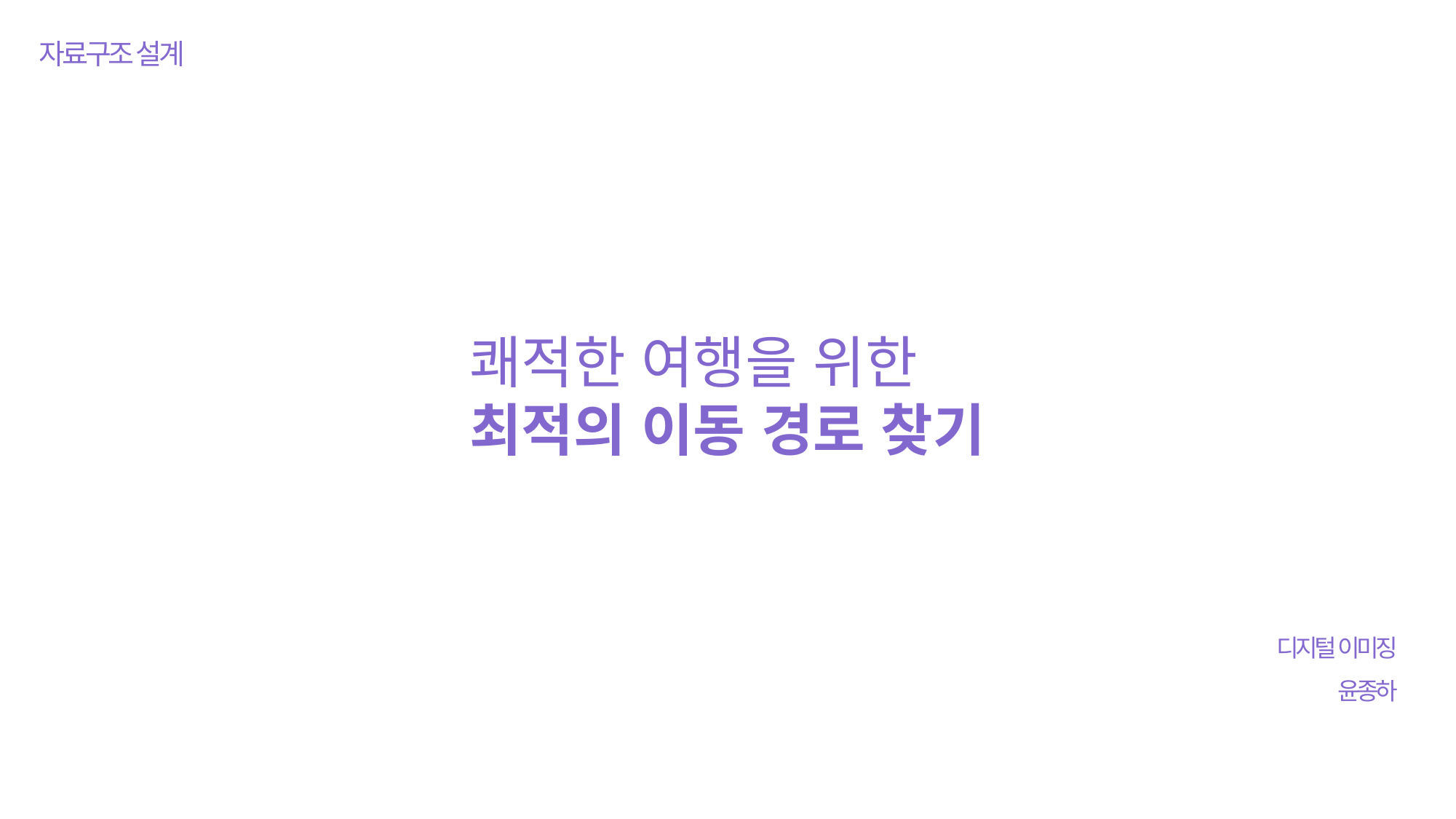

자료구조 설계
쾌적한 여행을 위한
최적의 이동 경로 찾기
디지털 이미징
윤종하